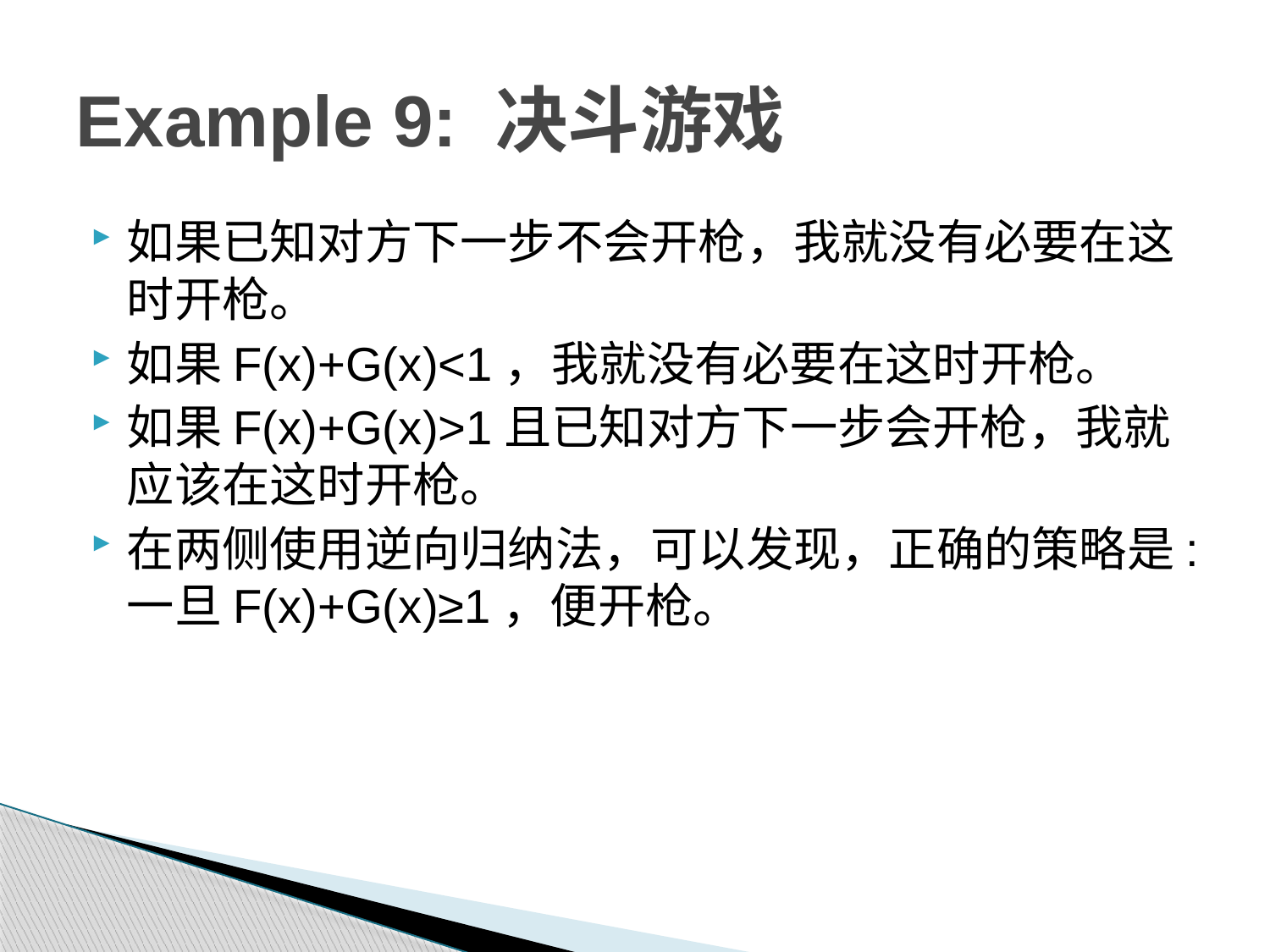

# Example 9: 决斗游戏
如果已知对方下一步不会开枪，我就没有必要在这时开枪。
如果F(x)+G(x)<1，我就没有必要在这时开枪。
如果F(x)+G(x)>1且已知对方下一步会开枪，我就应该在这时开枪。
在两侧使用逆向归纳法，可以发现，正确的策略是:一旦F(x)+G(x)≥1，便开枪。